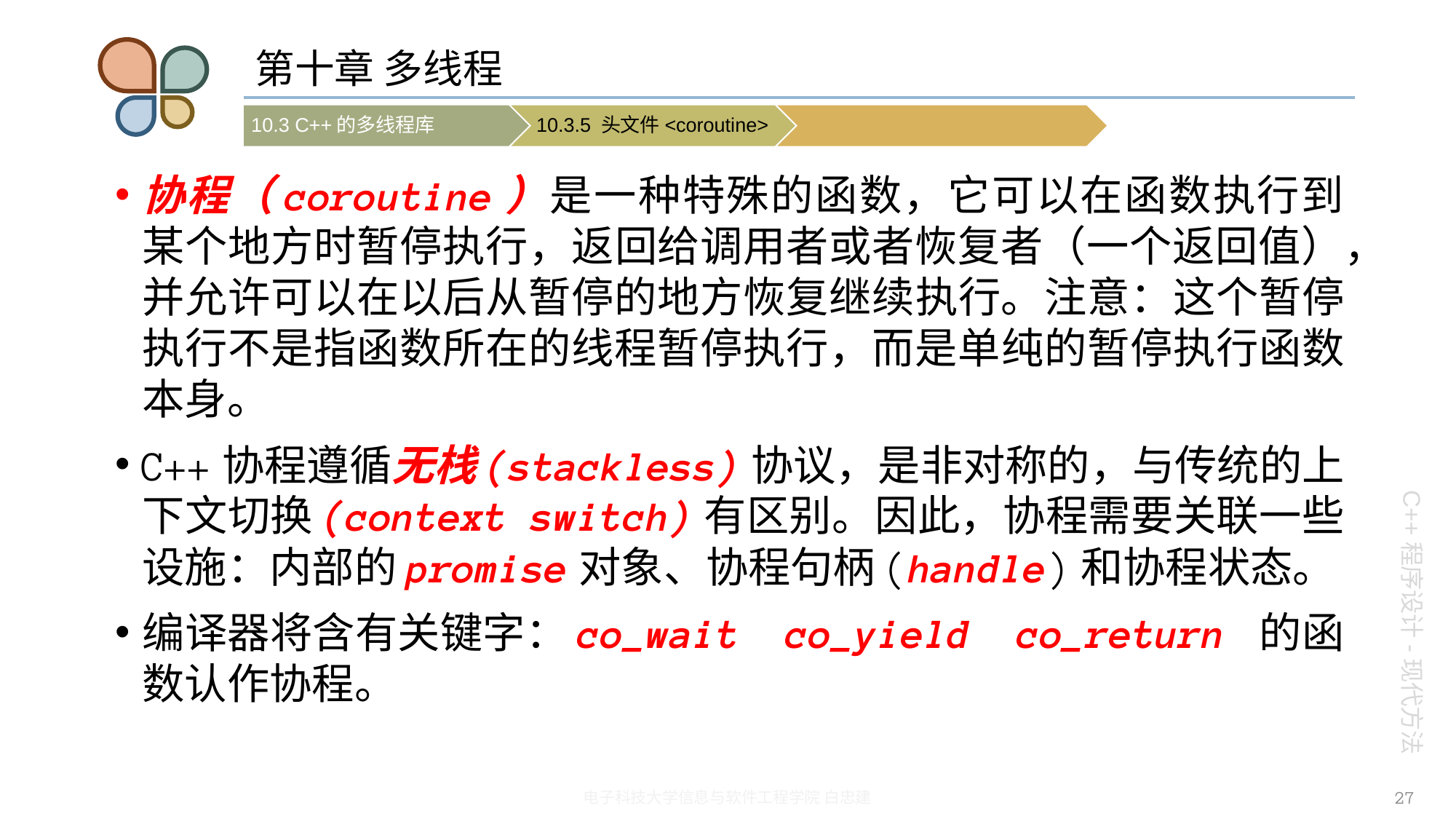

# 第十章 多线程
10.3 C++的多线程库
10.3.5 头文件<coroutine>

协程（coroutine）是一种特殊的函数，它可以在函数执行到某个地方时暂停执行，返回给调用者或者恢复者（一个返回值），并允许可以在以后从暂停的地方恢复继续执行。注意：这个暂停执行不是指函数所在的线程暂停执行，而是单纯的暂停执行函数本身。
C++协程遵循无栈(stackless)协议，是非对称的，与传统的上下文切换(context switch)有区别。因此，协程需要关联一些设施：内部的promise对象、协程句柄(handle)和协程状态。
编译器将含有关键字：co_wait  co_yield  co_return 的函数认作协程。
27